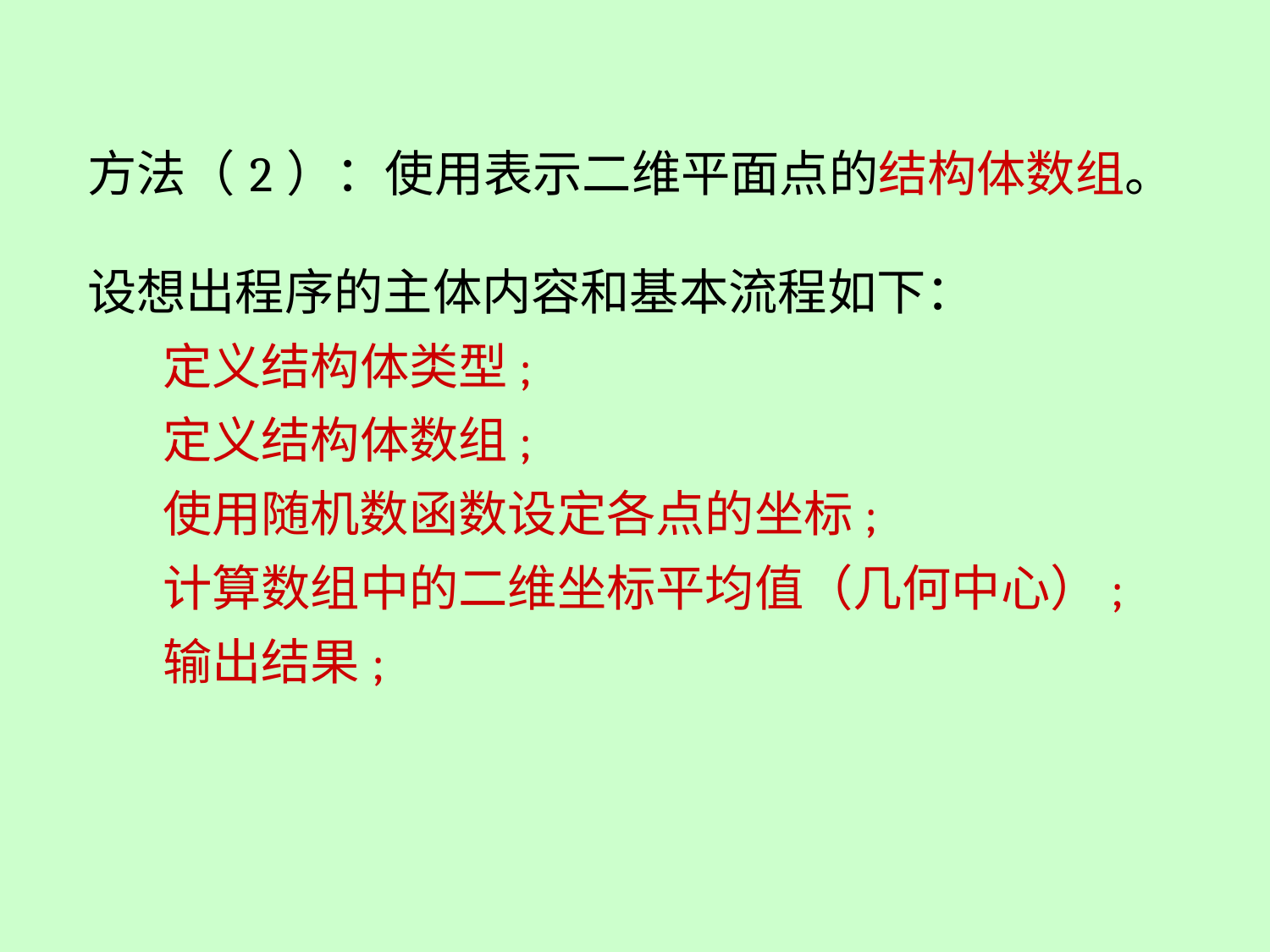

方法（2）：使用表示二维平面点的结构体数组。

设想出程序的主体内容和基本流程如下：
定义结构体类型;
定义结构体数组;
使用随机数函数设定各点的坐标;
计算数组中的二维坐标平均值（几何中心）;
输出结果;
42